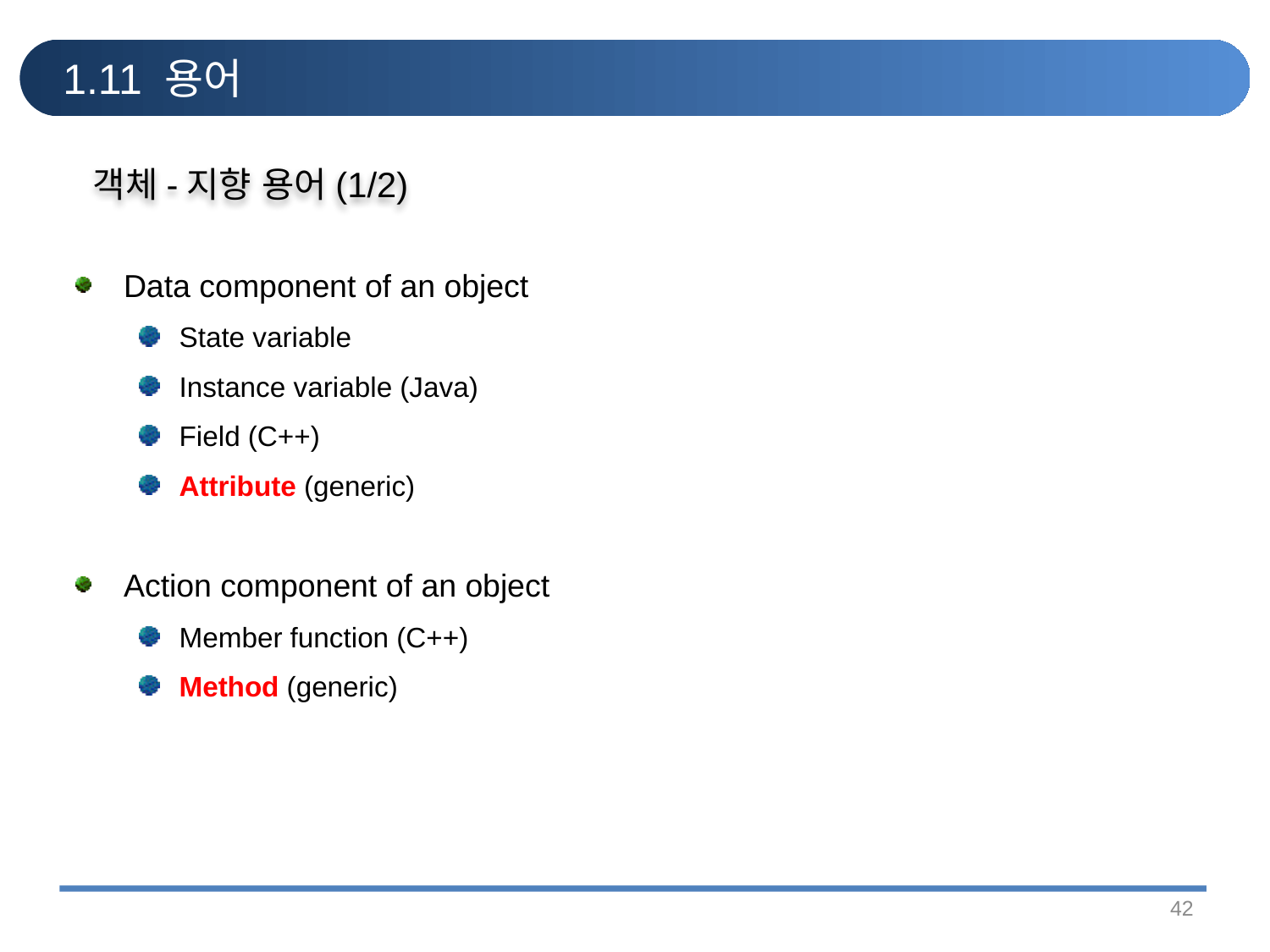

# 1.11 용어
객체-지향 용어(1/2)
Data component of an object
State variable
Instance variable (Java)
Field (C++)
Attribute (generic)

Action component of an object
Member function (C++)
Method (generic)

42